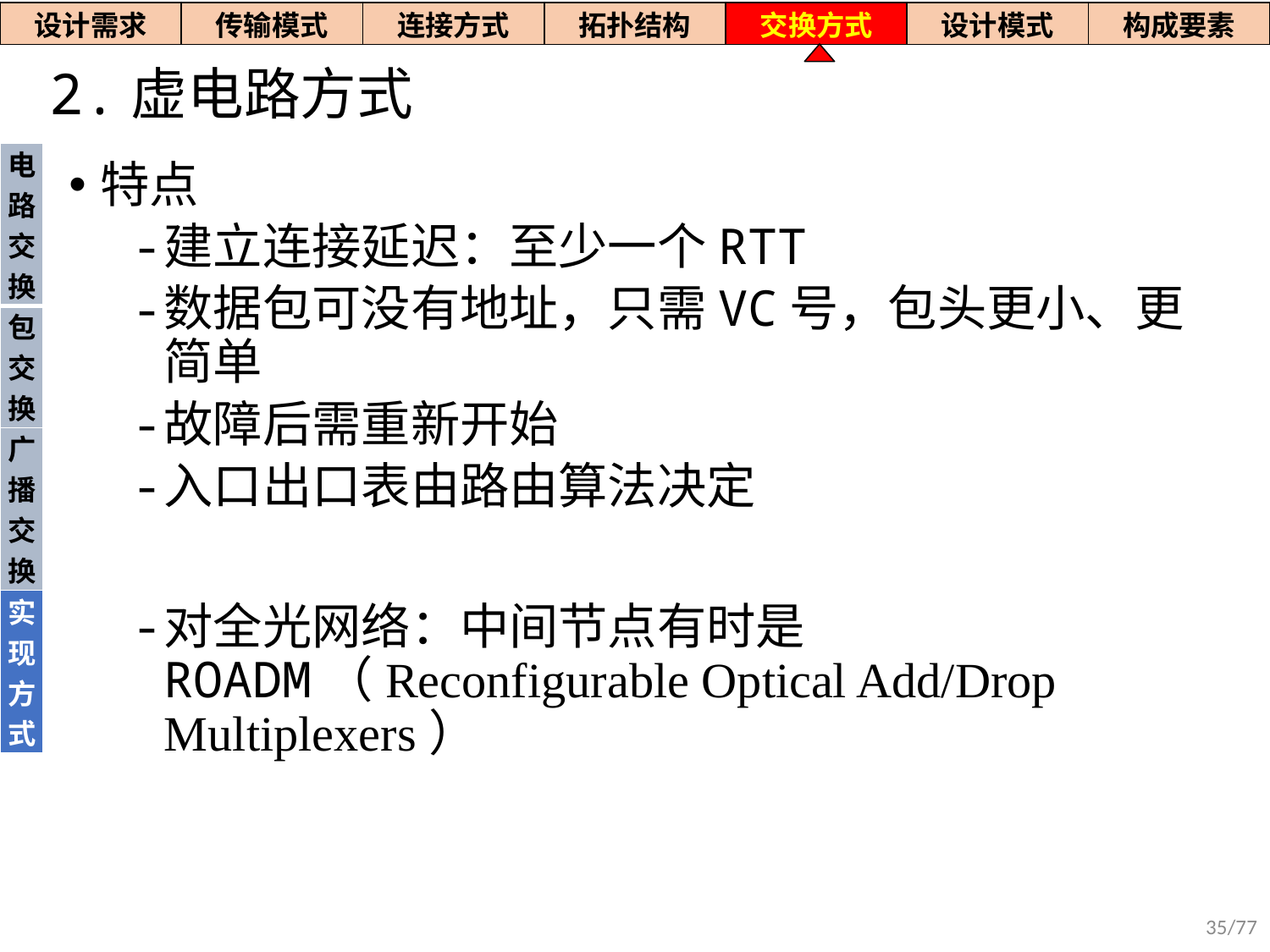

| 设计需求 | 传输模式 | 连接方式 | 拓扑结构 | 交换方式 | 设计模式 | 构成要素 |
| --- | --- | --- | --- | --- | --- | --- |

# 2.虚电路方式
| 电路交换 |
| --- |
| 包交换 |
| 广播交换 |
| 实现方式 |
特点
建立连接延迟：至少一个RTT
数据包可没有地址，只需VC号，包头更小、更简单
故障后需重新开始
入口出口表由路由算法决定

对全光网络：中间节点有时是ROADM（Reconfigurable Optical Add/Drop Multiplexers）

35/77